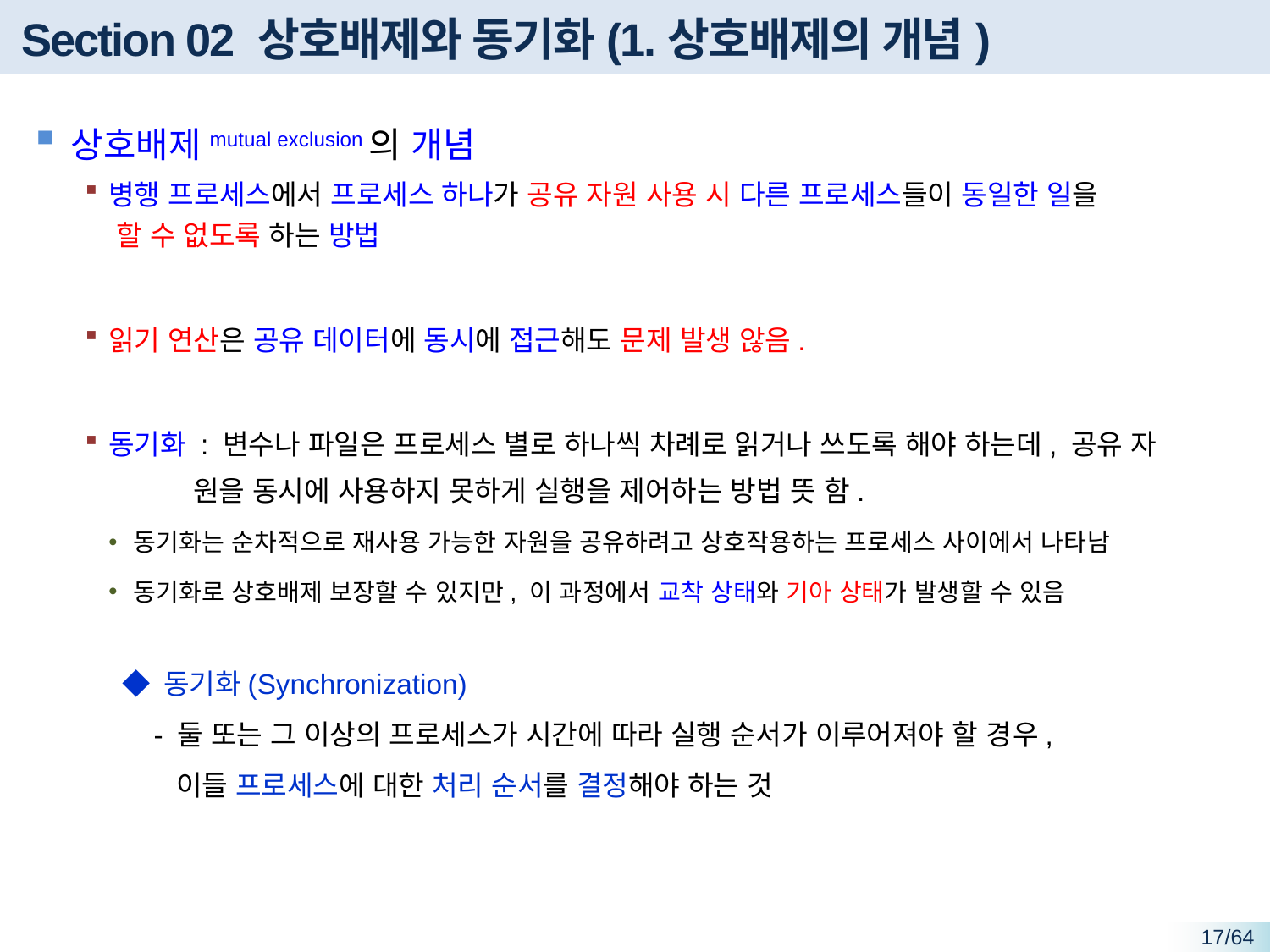

# Section 02 상호배제와 동기화(1.상호배제의 개념)
상호배제mutual exclusion의 개념
병행 프로세스에서 프로세스 하나가 공유 자원 사용 시 다른 프로세스들이 동일한 일을
 할 수 없도록 하는 방법

읽기 연산은 공유 데이터에 동시에 접근해도 문제 발생 않음.

동기화 : 변수나 파일은 프로세스 별로 하나씩 차례로 읽거나 쓰도록 해야 하는데, 공유 자
             원을 동시에 사용하지 못하게 실행을 제어하는 방법 뜻 함.
동기화는 순차적으로 재사용 가능한 자원을 공유하려고 상호작용하는 프로세스 사이에서 나타남
동기화로 상호배제 보장할 수 있지만, 이 과정에서 교착 상태와 기아 상태가 발생할 수 있음
◆ 동기화(Synchronization)
    - 둘 또는 그 이상의 프로세스가 시간에 따라 실행 순서가 이루어져야 할 경우,
      이들 프로세스에 대한 처리 순서를 결정해야 하는 것